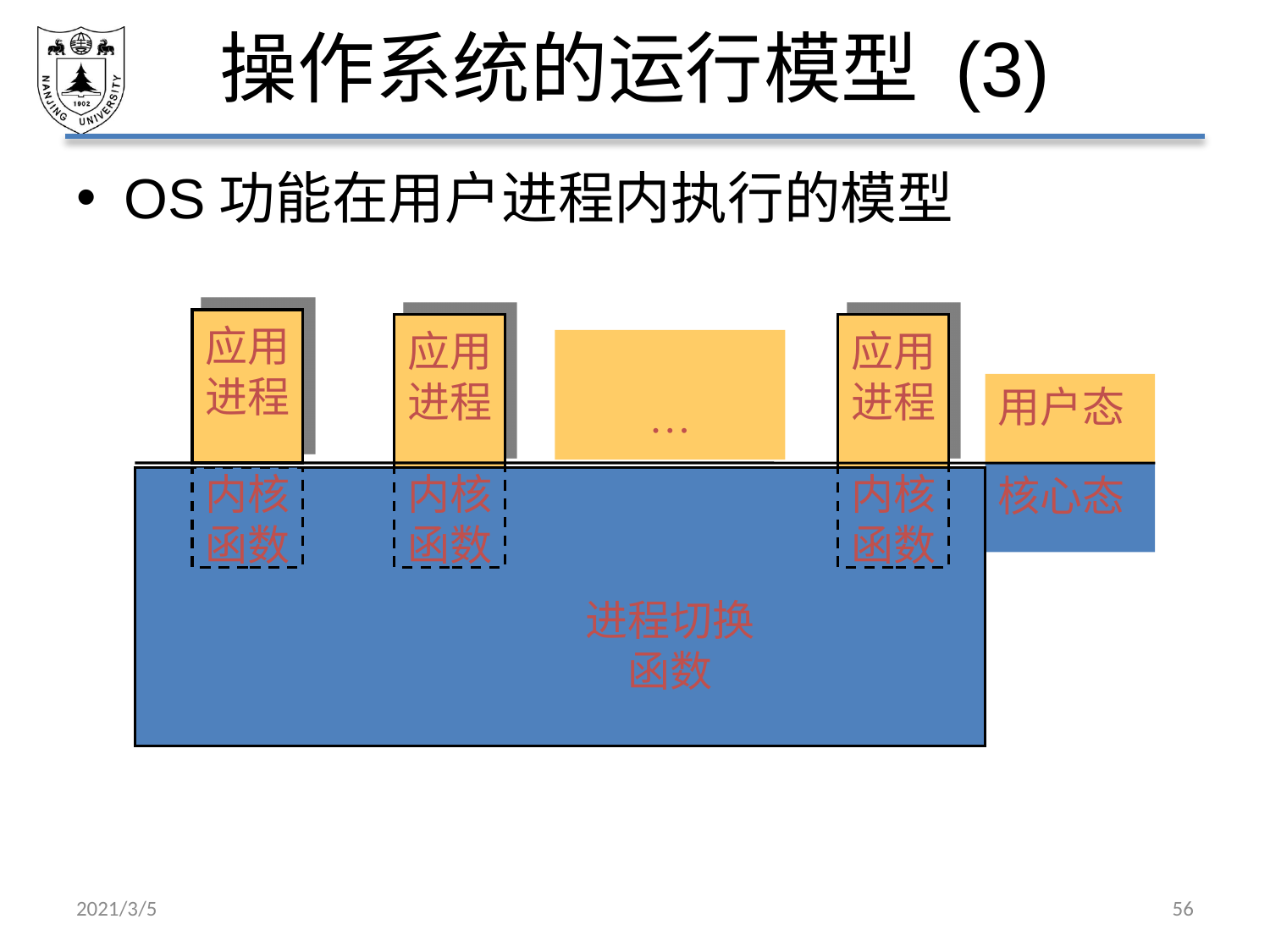

# 操作系统的运行模型 (3)
OS功能在用户进程内执行的模型
应用进程
应用进程
应用进程

…

进程切换
函数
用户态

核心态

内核
函数
内核
函数
内核
函数
2021/3/5
56